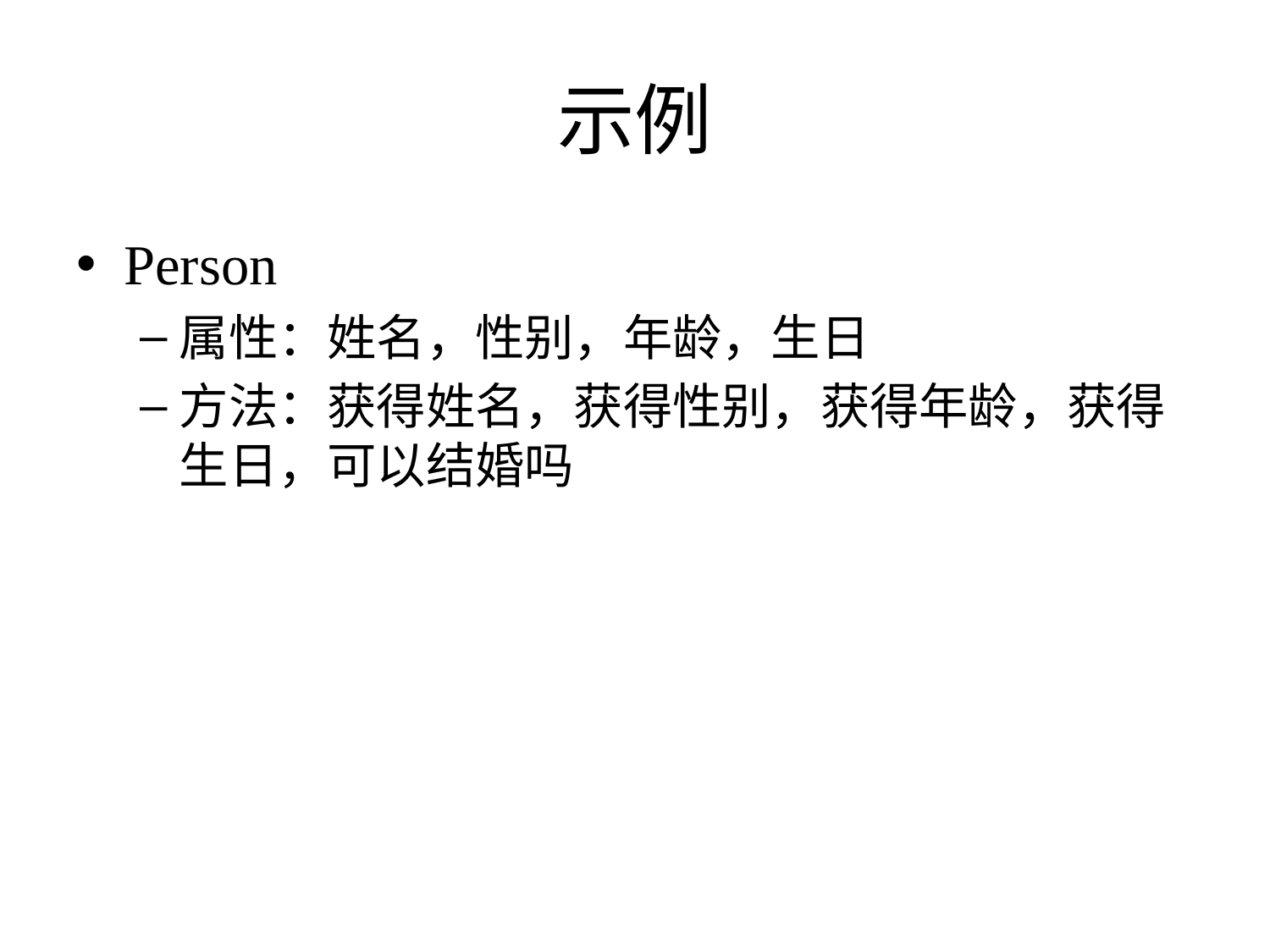

# 示例
Person
属性：姓名，性别，年龄，生日
方法：获得姓名，获得性别，获得年龄，获得生日，可以结婚吗